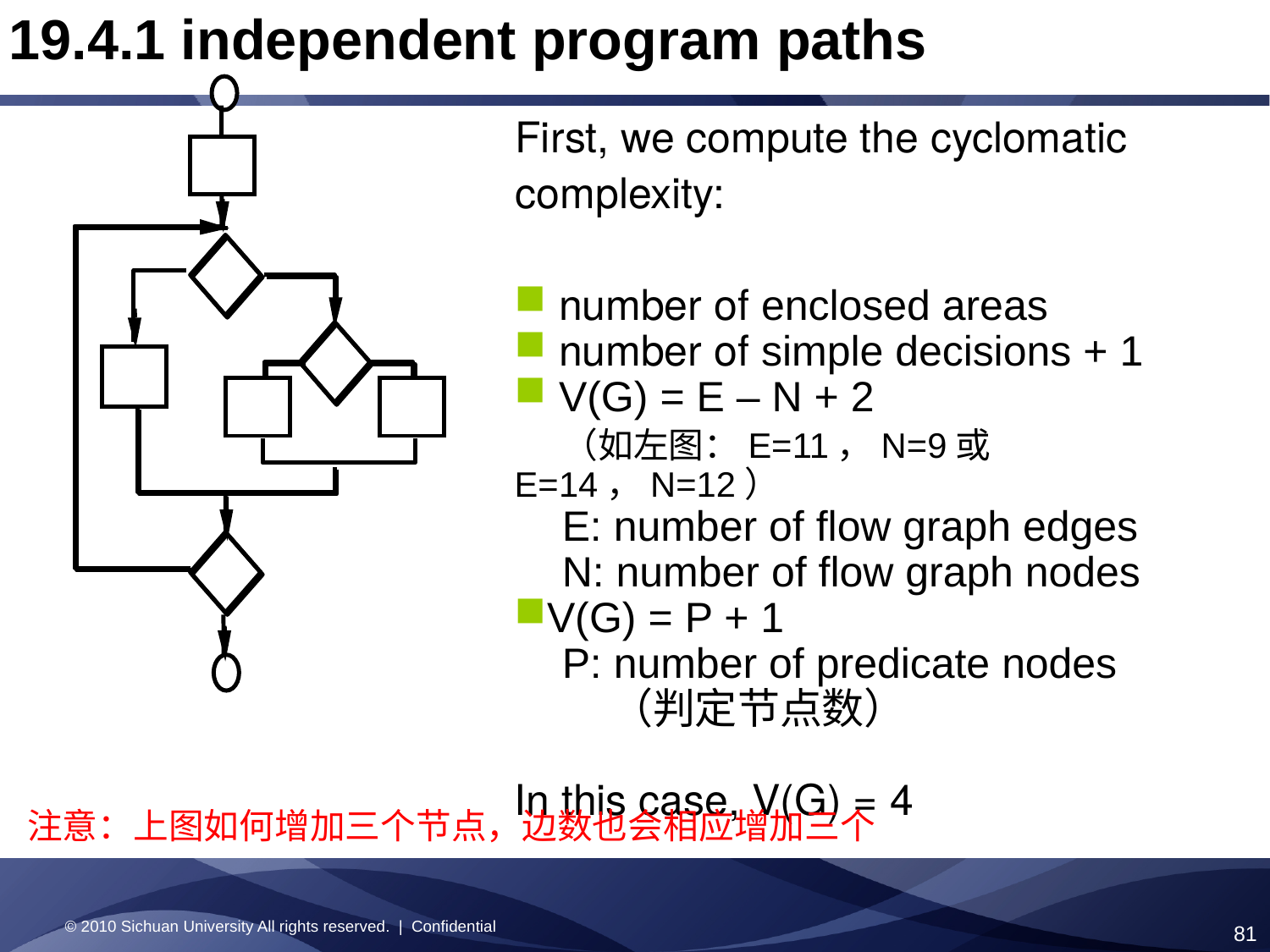

19.4.1 independent program paths

First, we compute the cyclomatic

complexity:

 number of enclosed areas
 number of simple decisions + 1
 V(G) = E – N + 2
    （如左图：E=11，N=9或E=14，N=12）
    E: number of flow graph edges
    N: number of flow graph nodes
V(G) = P + 1
    P: number of predicate nodes
         （判定节点数）

In this case, V(G) = 4

注意：上图如何增加三个节点，边数也会相应增加三个
© 2010 Sichuan University All rights reserved.  |  Confidential
81